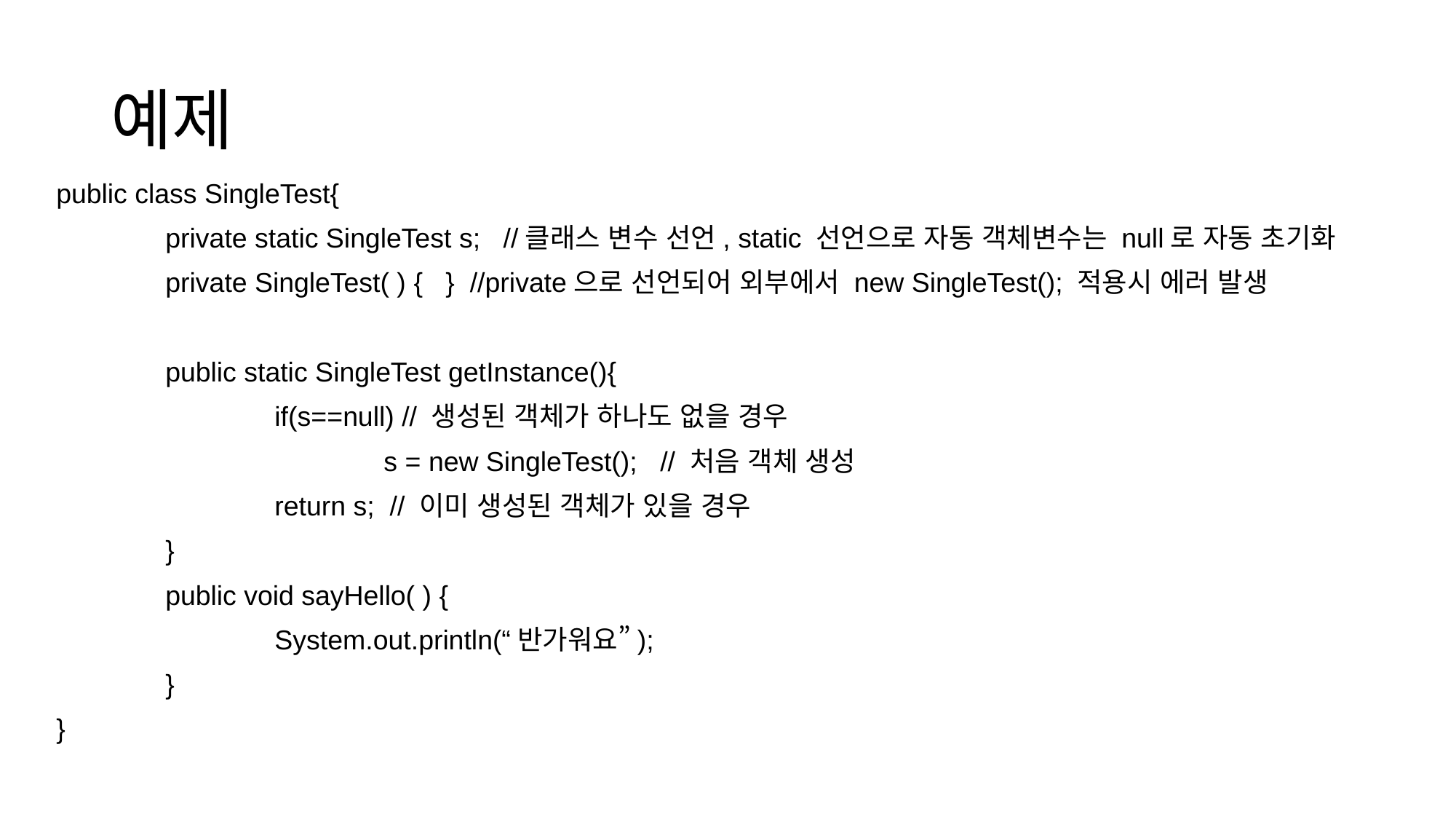

# 예제
public class SingleTest{
	private static SingleTest s;   //클래스 변수 선언, static 선언으로 자동 객체변수는 null로 자동 초기화
	private SingleTest( ) {   }  //private으로 선언되어 외부에서 new SingleTest(); 적용시 에러 발생

	public static SingleTest getInstance(){
		if(s==null) // 생성된 객체가 하나도 없을 경우
			s = new SingleTest();   // 처음 객체 생성
		return s;  // 이미 생성된 객체가 있을 경우
	}
	public void sayHello( ) {
		System.out.println(“반가워요”);
	}
}